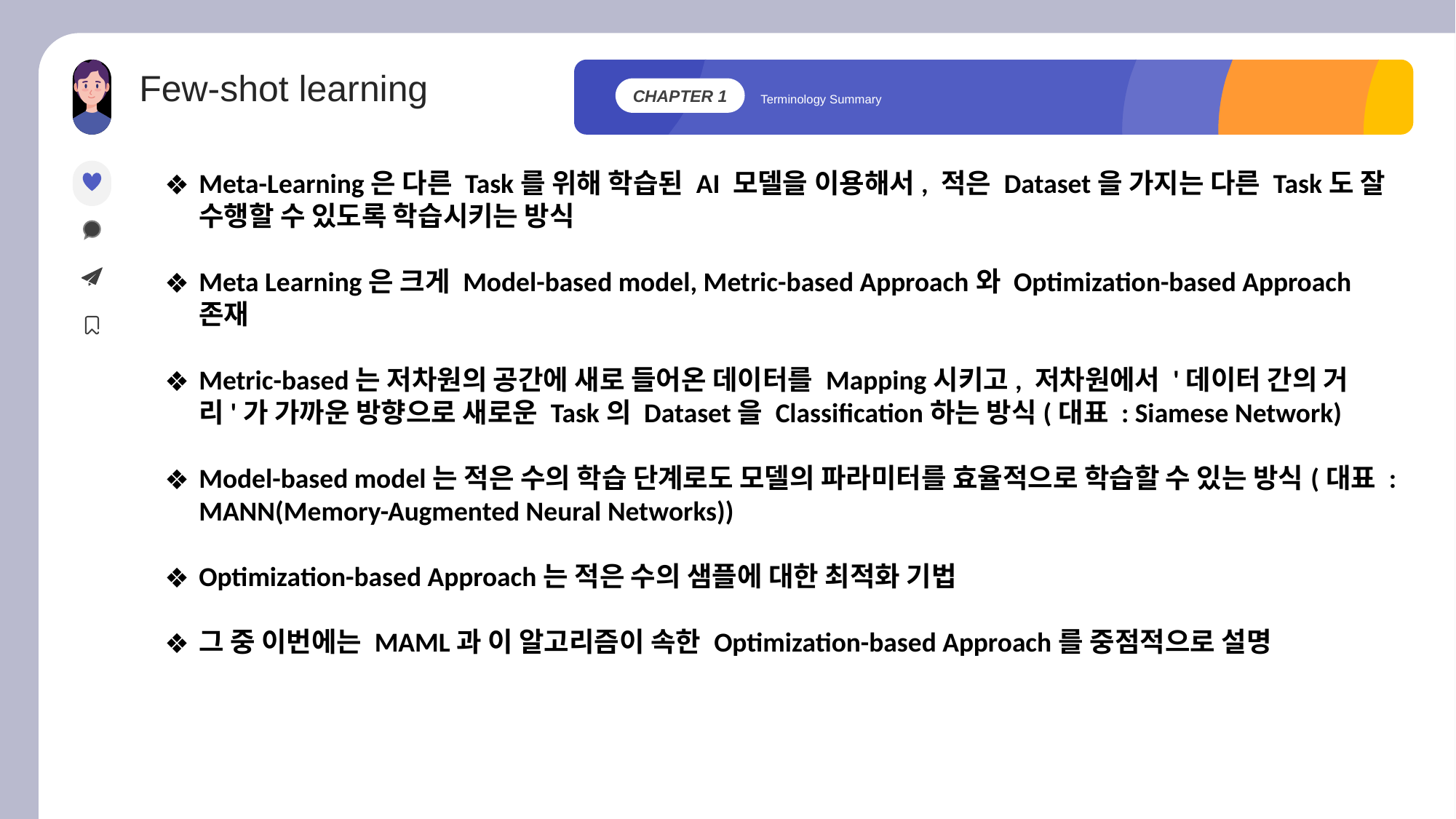

Few-shot learning

CHAPTER 1
Terminology Summary
Meta-Learning은 다른 Task를 위해 학습된 AI 모델을 이용해서, 적은 Dataset을 가지는 다른 Task도 잘 수행할 수 있도록 학습시키는 방식

Meta Learning은 크게 Model-based model, Metric-based Approach와 Optimization-based Approach 존재

Metric-based는 저차원의 공간에 새로 들어온 데이터를 Mapping시키고, 저차원에서 '데이터 간의 거리'가 가까운 방향으로 새로운 Task의 Dataset을 Classification하는 방식(대표 : Siamese Network)

Model-based model는 적은 수의 학습 단계로도 모델의 파라미터를 효율적으로 학습할 수 있는 방식(대표 : MANN(Memory-Augmented Neural Networks))

Optimization-based Approach는 적은 수의 샘플에 대한 최적화 기법

그 중 이번에는 MAML과 이 알고리즘이 속한 Optimization-based Approach를 중점적으로 설명